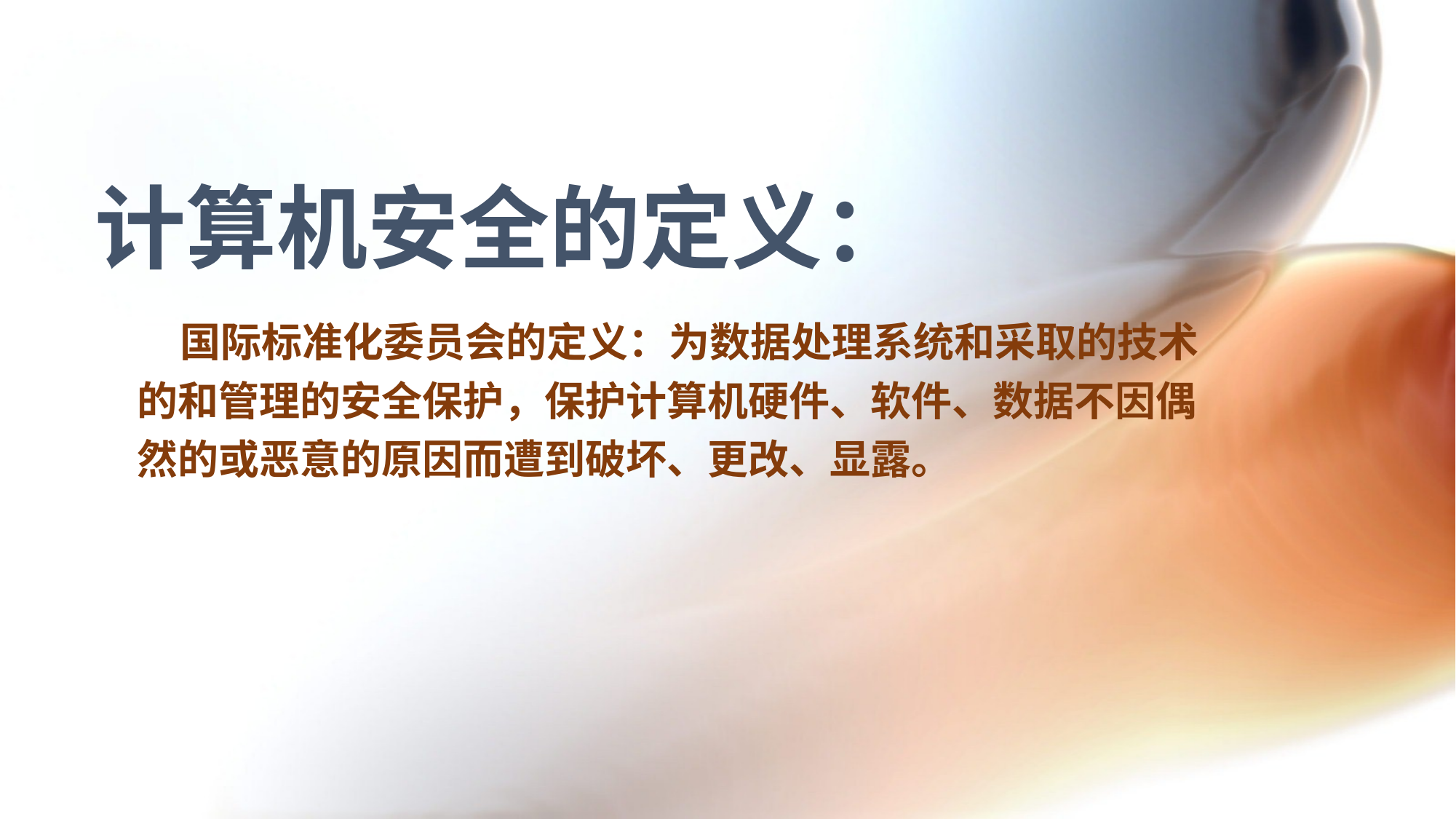

# 计算机安全的定义：
      国际标准化委员会的定义：为数据处理系统和采取的技术的和管理的安全保护，保护计算机硬件、软件、数据不因偶然的或恶意的原因而遭到破坏、更改、显露。